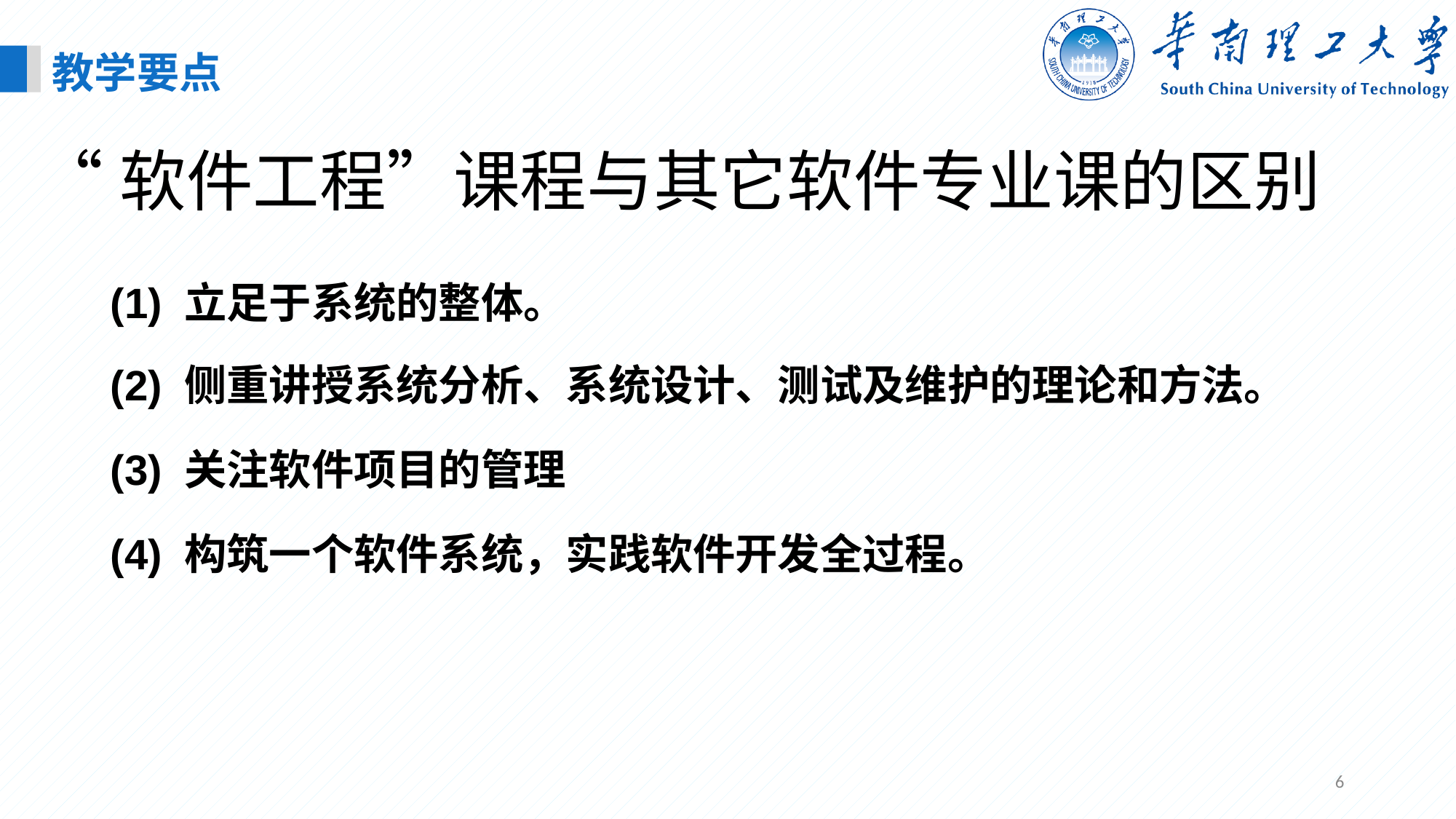

教学要点
# “软件工程”课程与其它软件专业课的区别
(1) 立足于系统的整体。
(2) 侧重讲授系统分析、系统设计、测试及维护的理论和方法。
(3) 关注软件项目的管理
(4) 构筑一个软件系统，实践软件开发全过程。
6